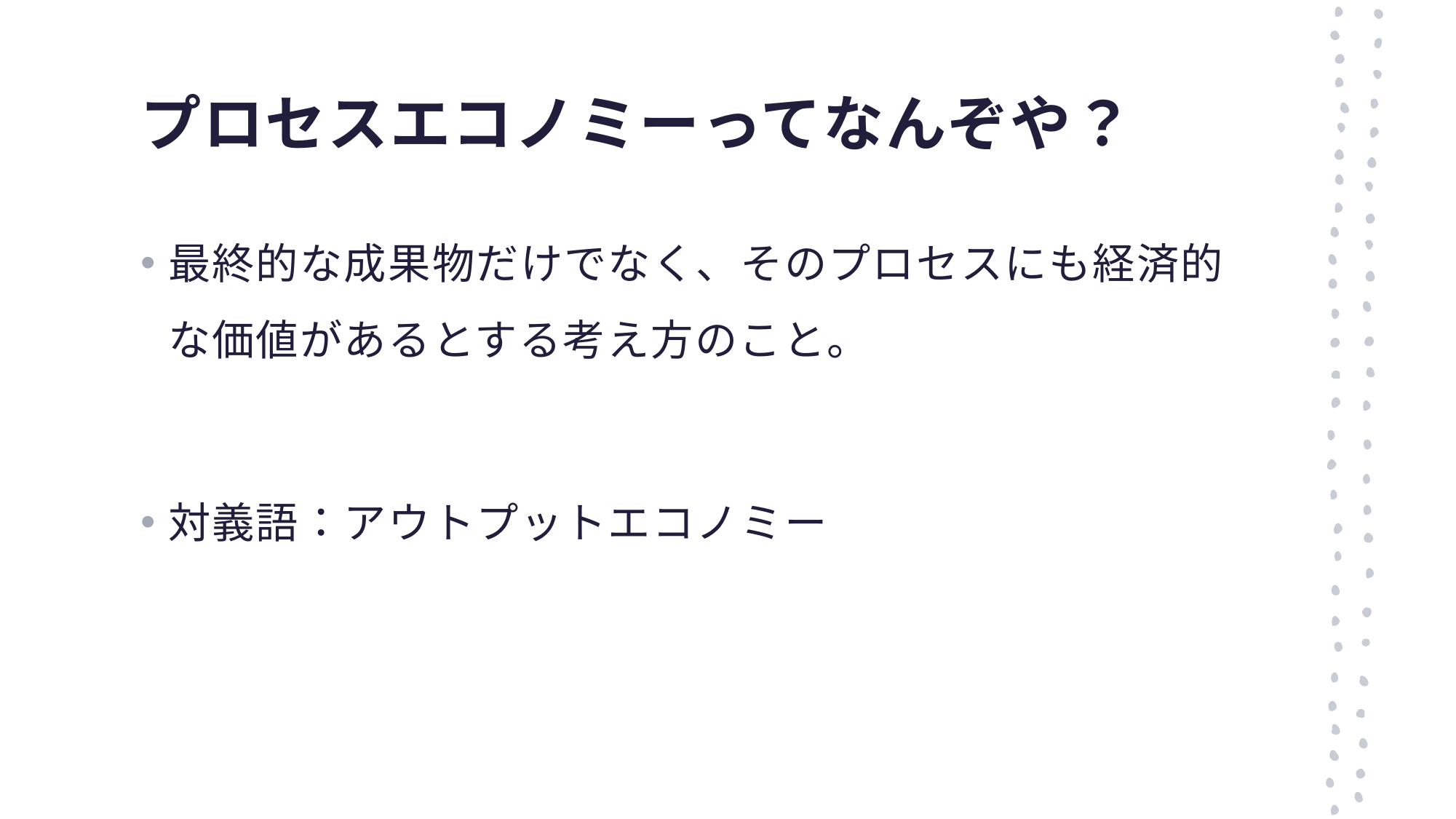

# プロセスエコノミーってなんぞや？
最終的な成果物だけでなく、そのプロセスにも経済的な価値があるとする考え方のこと。

対義語：アウトプットエコノミー